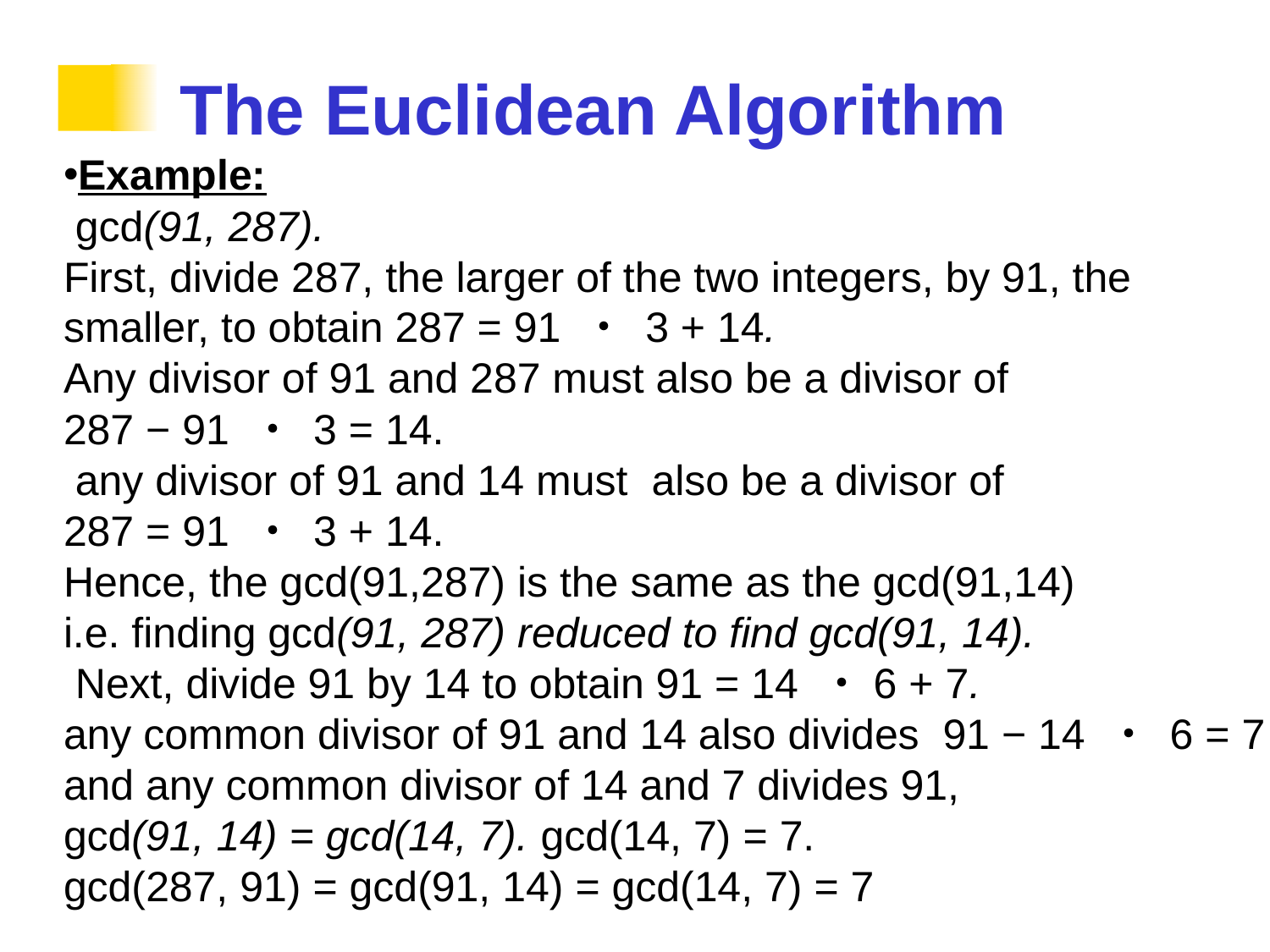

# The Euclidean Algorithm
Example:
 gcd(91, 287).
First, divide 287, the larger of the two integers, by 91, the smaller, to obtain 287 = 91 ・ 3 + 14.
Any divisor of 91 and 287 must also be a divisor of
287 − 91 ・ 3 = 14.
 any divisor of 91 and 14 must  also be a divisor of
287 = 91 ・ 3 + 14.
Hence, the gcd(91,287) is the same as the gcd(91,14)
i.e. finding gcd(91, 287) reduced to find gcd(91, 14).
 Next, divide 91 by 14 to obtain 91 = 14 ・6 + 7.
any common divisor of 91 and 14 also divides  91 − 14 ・ 6 = 7 and any common divisor of 14 and 7 divides 91,
gcd(91, 14) = gcd(14, 7). gcd(14, 7) = 7.
gcd(287, 91) = gcd(91, 14) = gcd(14, 7) = 7